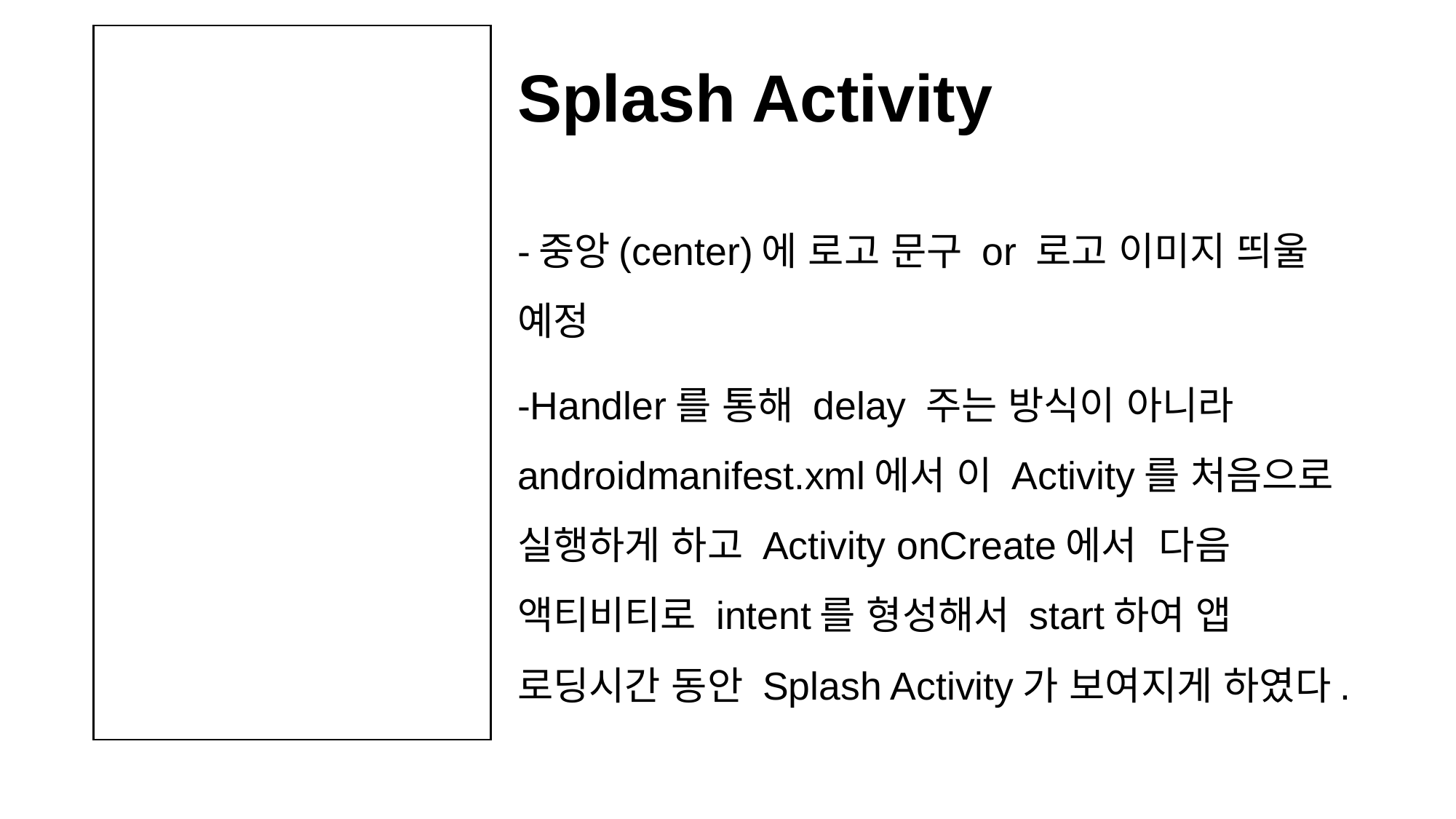

# Splash Activity
-중앙(center)에 로고 문구 or 로고 이미지 띄울 예정
-Handler를 통해 delay 주는 방식이 아니라 androidmanifest.xml에서 이 Activity를 처음으로 실행하게 하고 Activity onCreate에서  다음 액티비티로 intent를 형성해서 start하여 앱 로딩시간 동안 Splash Activity가 보여지게 하였다.